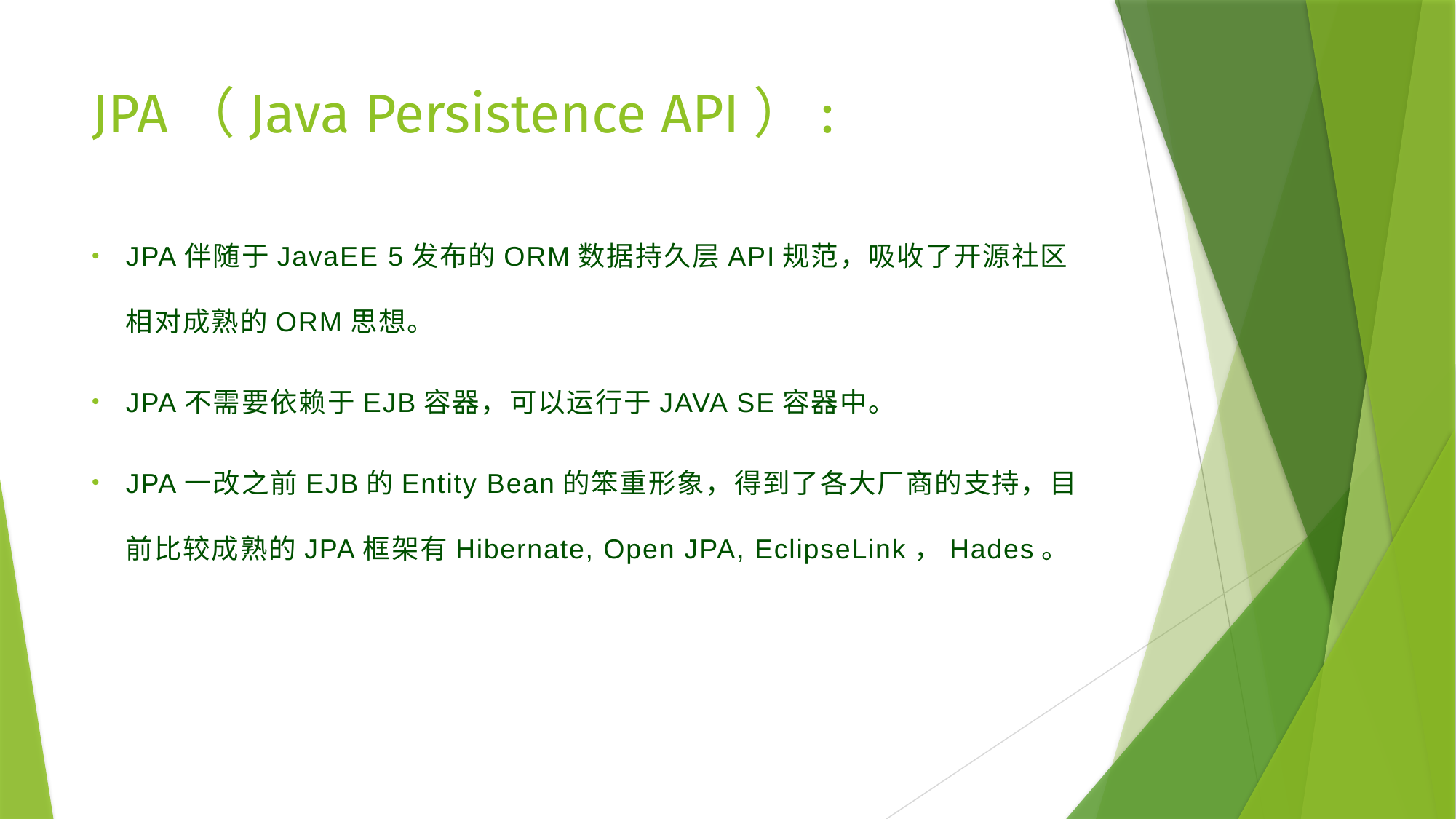

# JPA（Java Persistence API）:
JPA伴随于JavaEE 5发布的ORM数据持久层API规范，吸收了开源社区相对成熟的ORM思想。
JPA不需要依赖于EJB容器，可以运行于JAVA SE容器中。
JPA一改之前EJB的Entity Bean的笨重形象，得到了各大厂商的支持，目前比较成熟的JPA框架有Hibernate, Open JPA, EclipseLink，Hades。